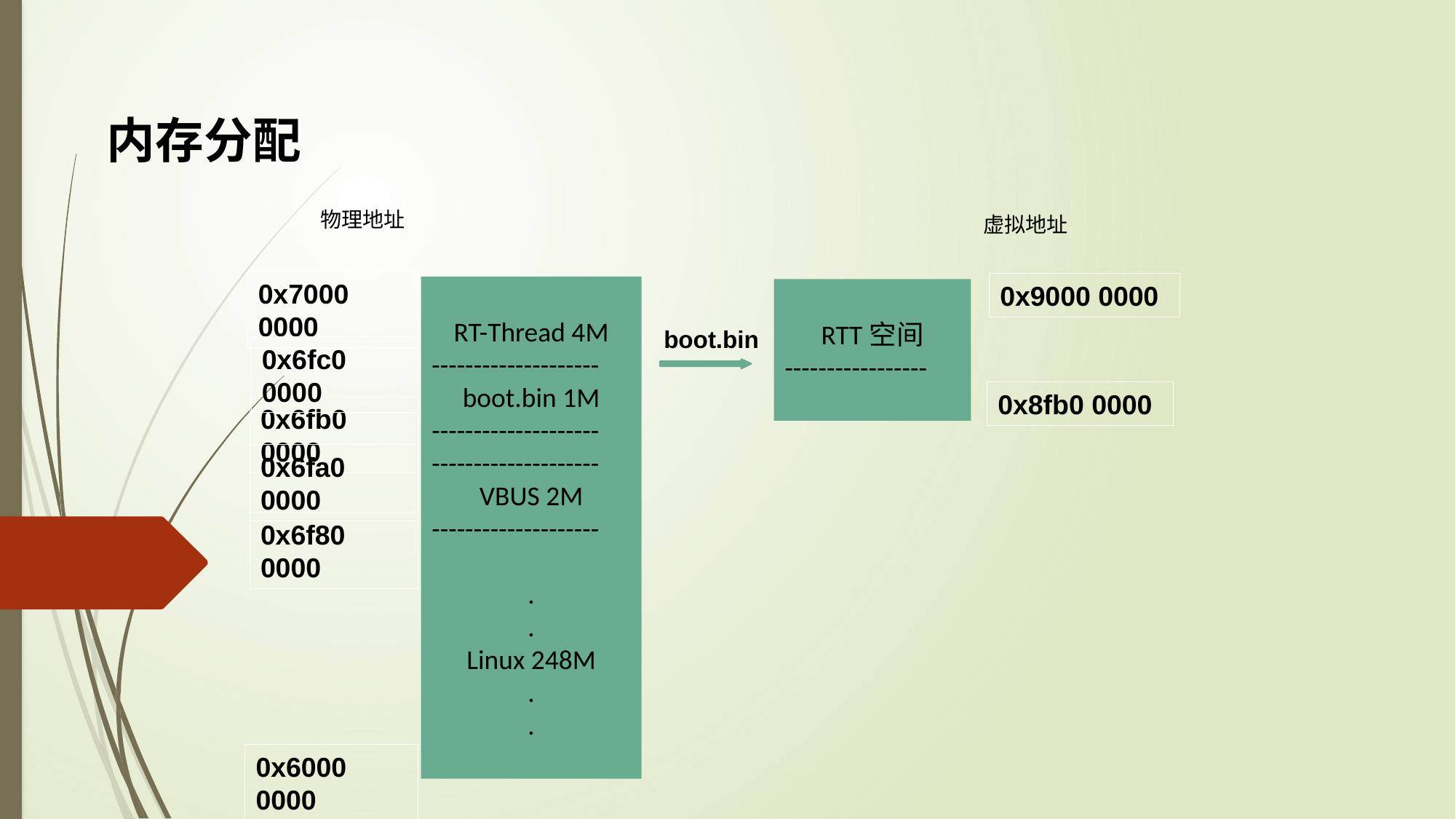

内存分配
物理地址
虚拟地址
0x7000 0000
0x9000 0000

RT-Thread 4M
--------------------
boot.bin 1M
--------------------
--------------------
VBUS 2M
--------------------

.
.
Linux 248M
.
.

RTT空间
-----------------

boot.bin
0x6fc0 0000

0x8fb0 0000
0x6fb0 0000
0x6fa0 0000
0x6f80 0000
0x6000 0000